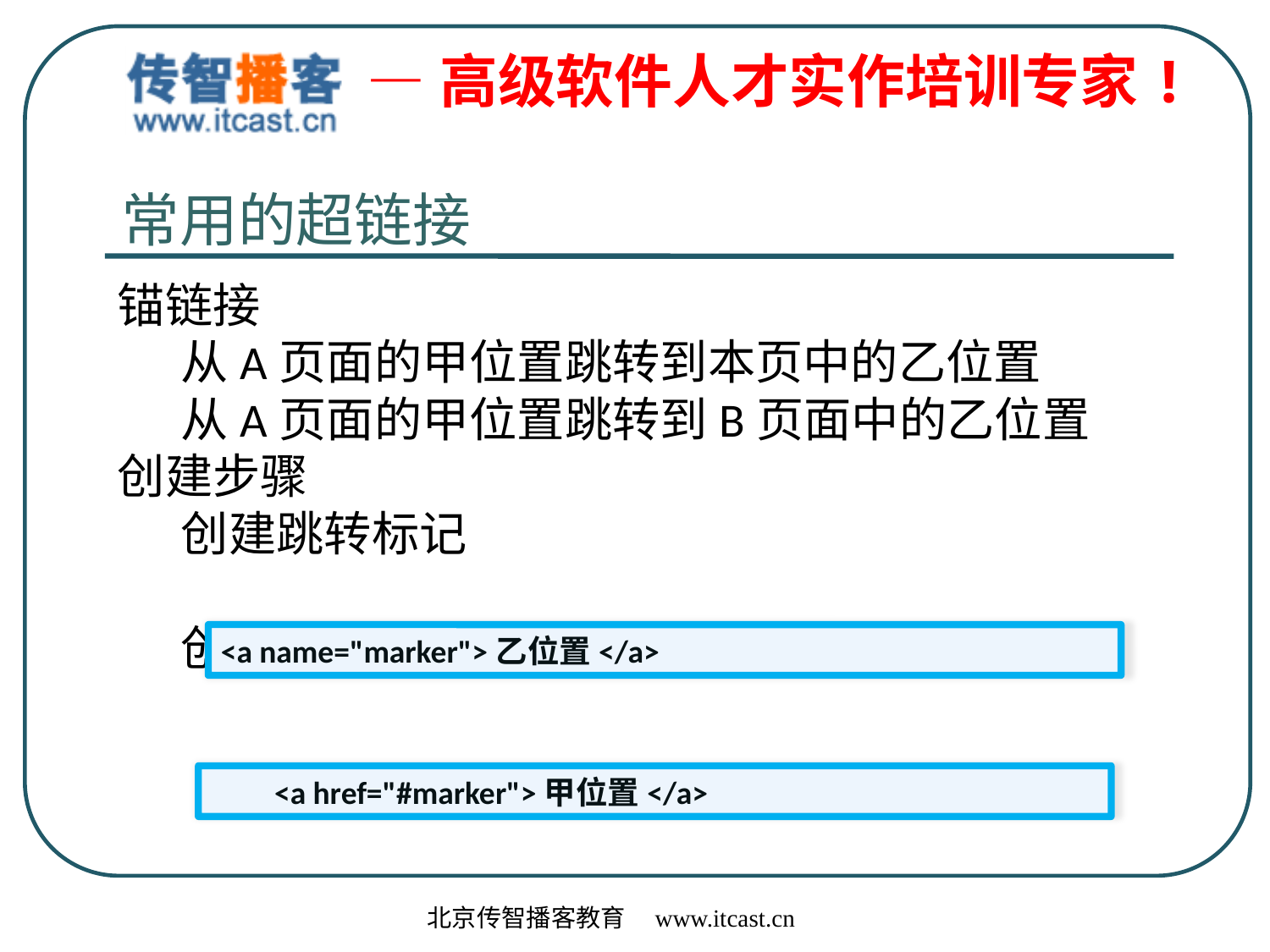

常用的超链接
锚链接
从A页面的甲位置跳转到本页中的乙位置
从A页面的甲位置跳转到B页面中的乙位置
创建步骤
创建跳转标记

创建跳转链接
<a name="marker">乙位置</a>
<a href="#marker">甲位置</a>
北京传智播客教育   www.itcast.cn